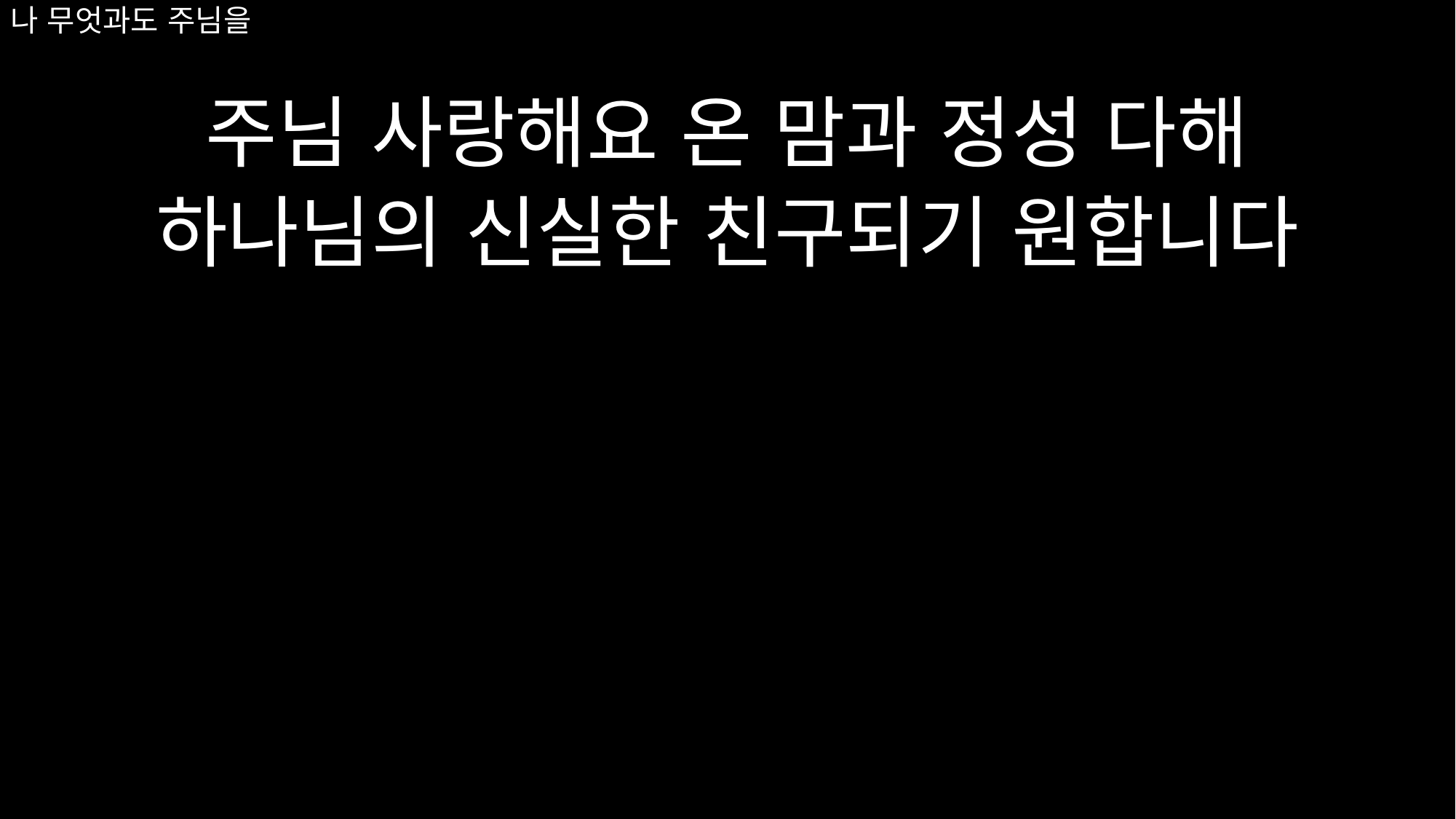

# 나 무엇과도 주님을
주님 사랑해요 온 맘과 정성 다해
하나님의 신실한 친구되기 원합니다